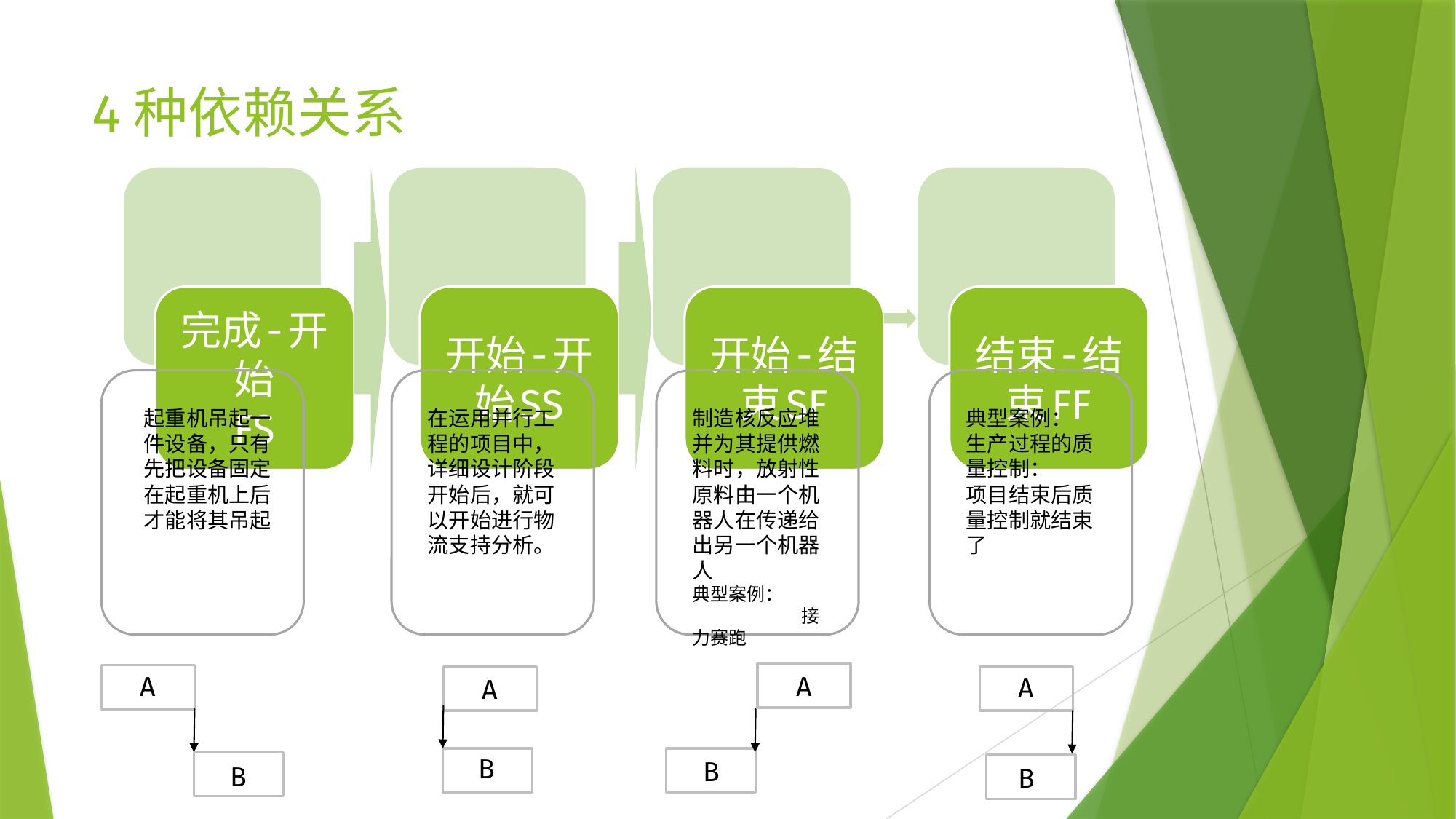

# 4种依赖关系
完成-开始
FS
开始-开始SS
开始-结束SF
结束-结束FF

典型案例：
生产过程的质量控制：
项目结束后质量控制就结束了
起重机吊起一件设备，只有先把设备固定在起重机上后才能将其吊起
在运用并行工程的项目中，详细设计阶段开始后，就可以开始进行物流支持分析。
制造核反应堆并为其提供燃料时，放射性原料由一个机器人在传递给出另一个机器人
典型案例：
	接力赛跑
A

A

A

A

B

B

B

B